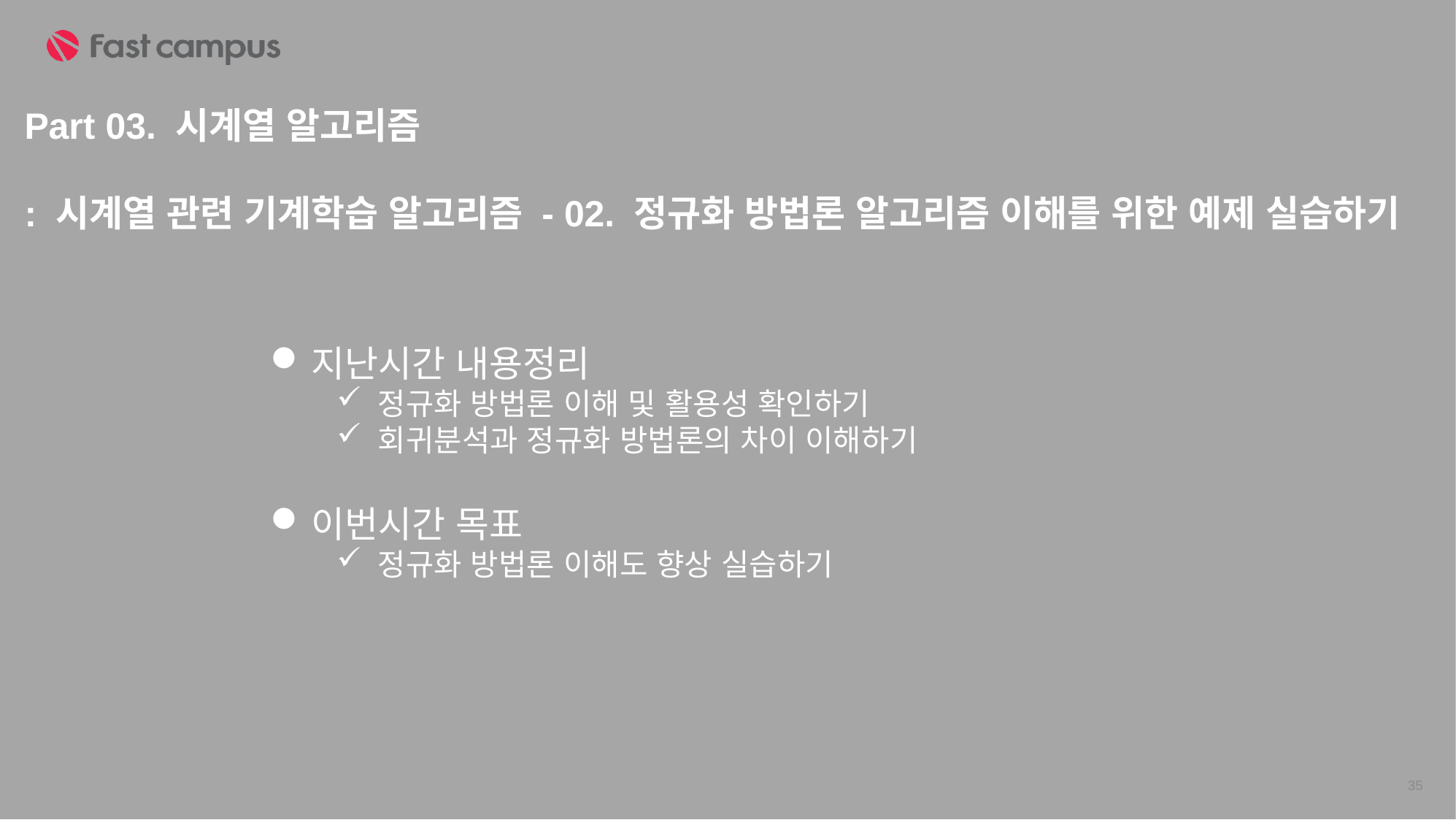

Part 03. 시계열 알고리즘

: 시계열 관련 기계학습 알고리즘 - 02. 정규화 방법론 알고리즘 이해를 위한 예제 실습하기
지난시간 내용정리
정규화 방법론 이해 및 활용성 확인하기
회귀분석과 정규화 방법론의 차이 이해하기

이번시간 목표
정규화 방법론 이해도 향상 실습하기
35